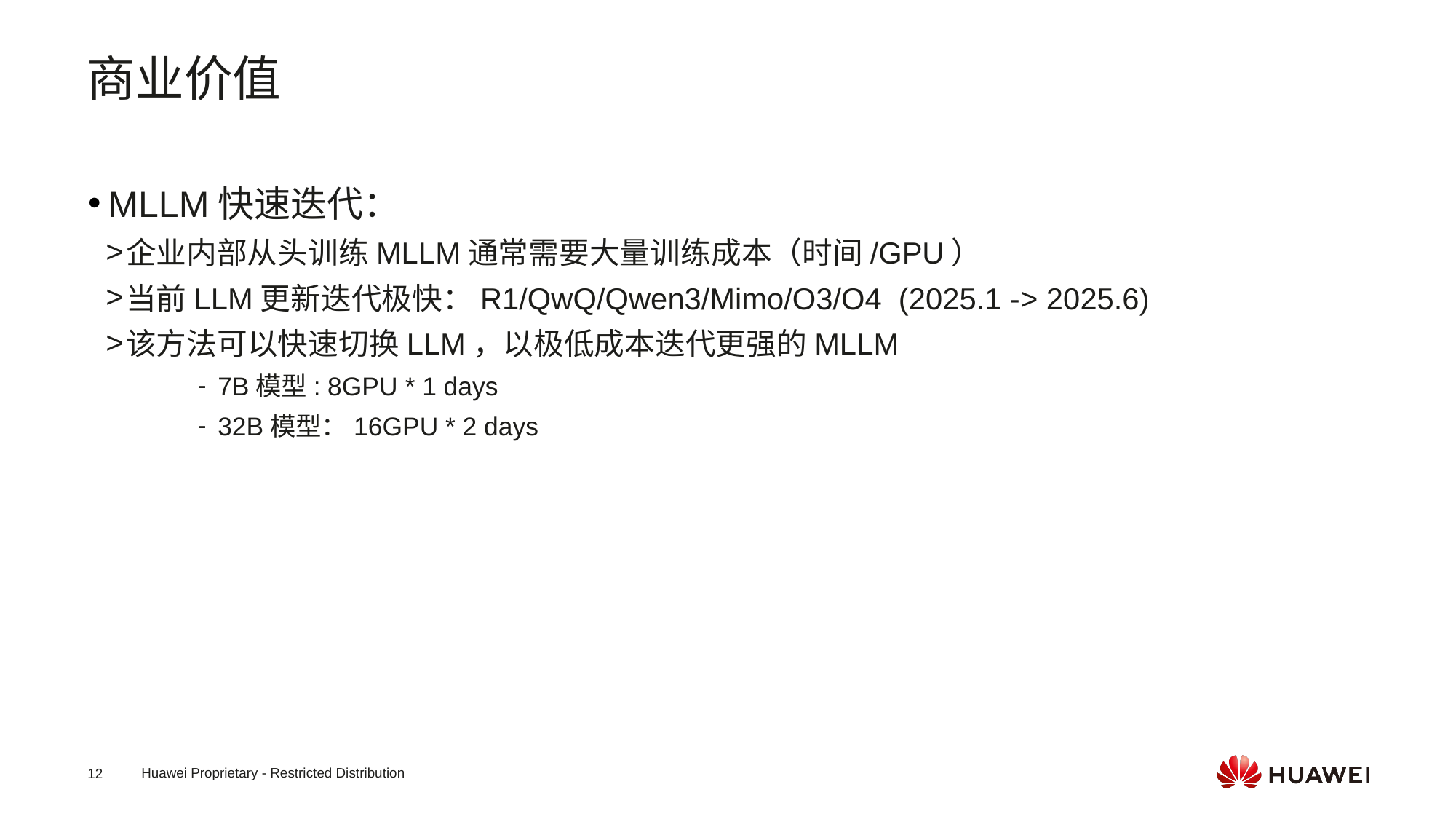

商业价值
MLLM快速迭代：
企业内部从头训练MLLM通常需要大量训练成本（时间/GPU）
当前LLM更新迭代极快：R1/QwQ/Qwen3/Mimo/O3/O4  (2025.1 -> 2025.6)
该方法可以快速切换LLM，以极低成本迭代更强的MLLM
7B模型: 8GPU * 1 days
32B模型：16GPU * 2 days